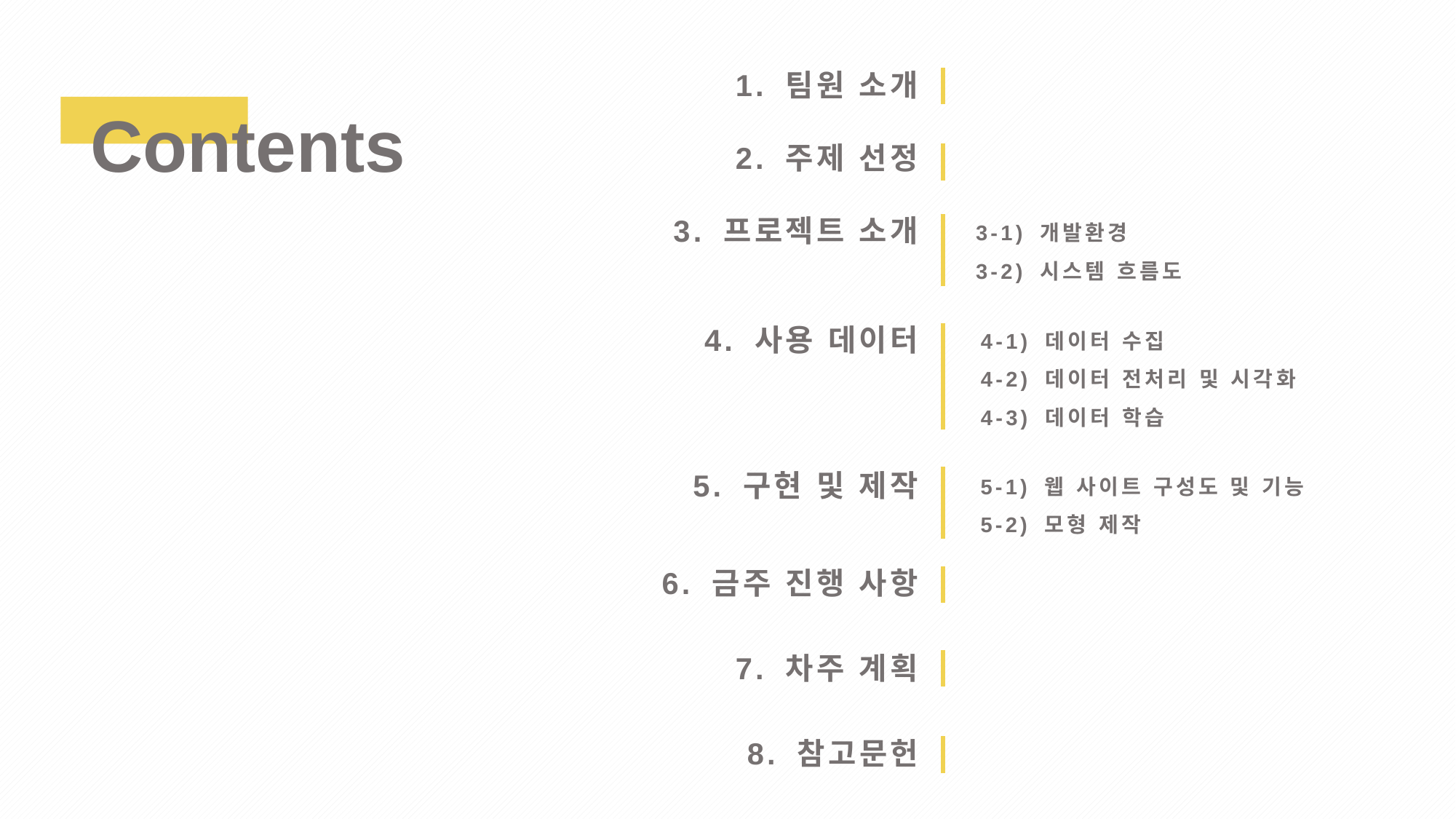

1. 팀원 소개

2. 주제 선정

3. 프로젝트 소개

4. 사용 데이터

5. 구현 및 제작

6. 금주 진행 사항

7. 차주 계획

8. 참고문헌

Contents

3-1) 개발환경
3-2) 시스템 흐름도
4-1) 데이터 수집
4-2) 데이터 전처리 및 시각화
4-3) 데이터 학습
5-1) 웹 사이트 구성도 및 기능
5-2) 모형 제작